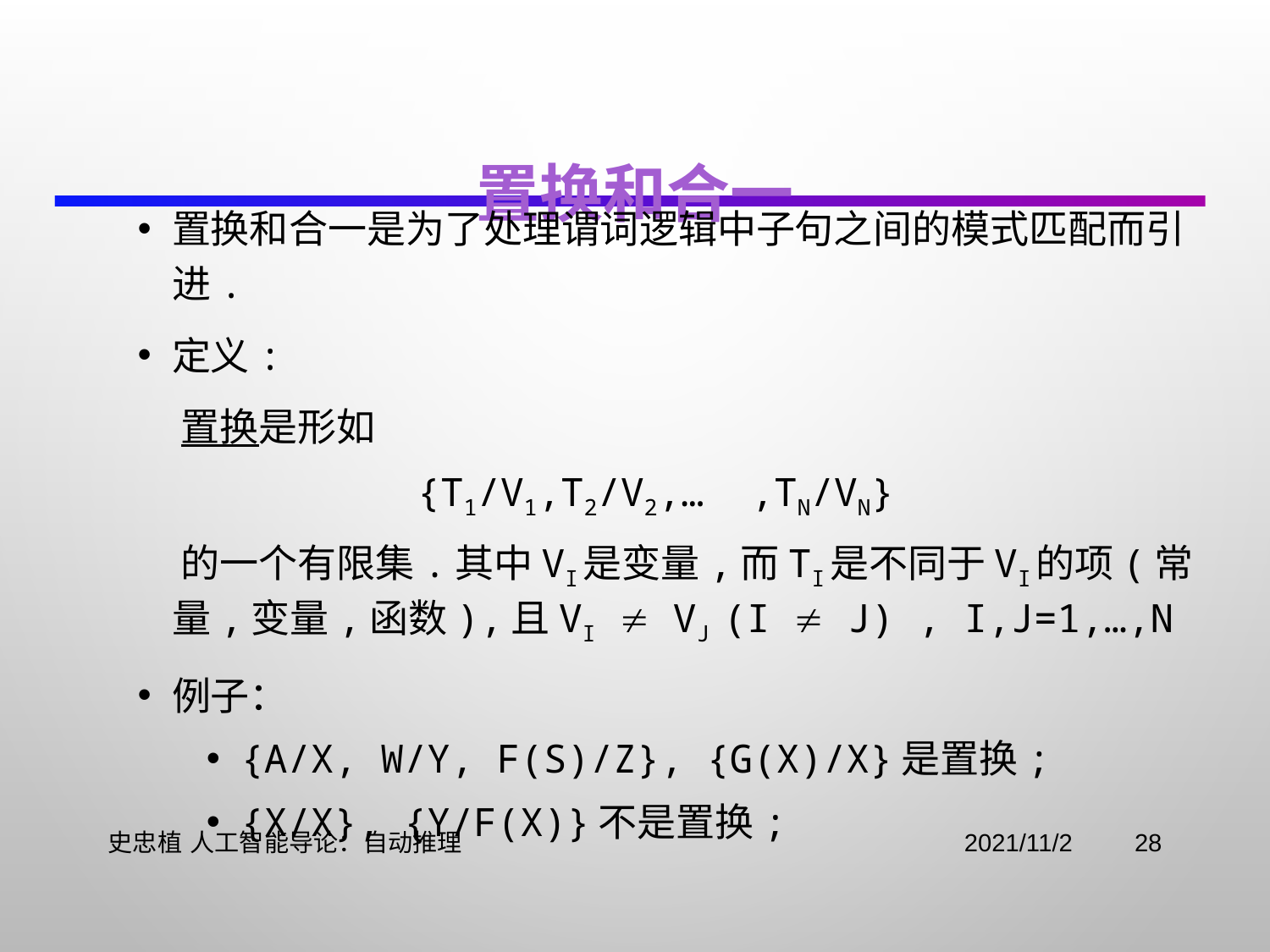

# 置换和合一
置换和合一是为了处理谓词逻辑中子句之间的模式匹配而引进.
定义:
    置换是形如
            {t1/v1,t2/v2,…  ,tn/vn}
    的一个有限集.其中vi是变量,而ti是不同于vi的项(常量,变量,函数),且vi ≠ vj (i ≠ j) , i,j=1,…,n
例子：
{a/x, w/y, f(s)/z}, {g(x)/x}是置换;
{x/x}, {y/f(x)}不是置换;
史忠植 人工智能导论：自动推理
2021/11/2
28